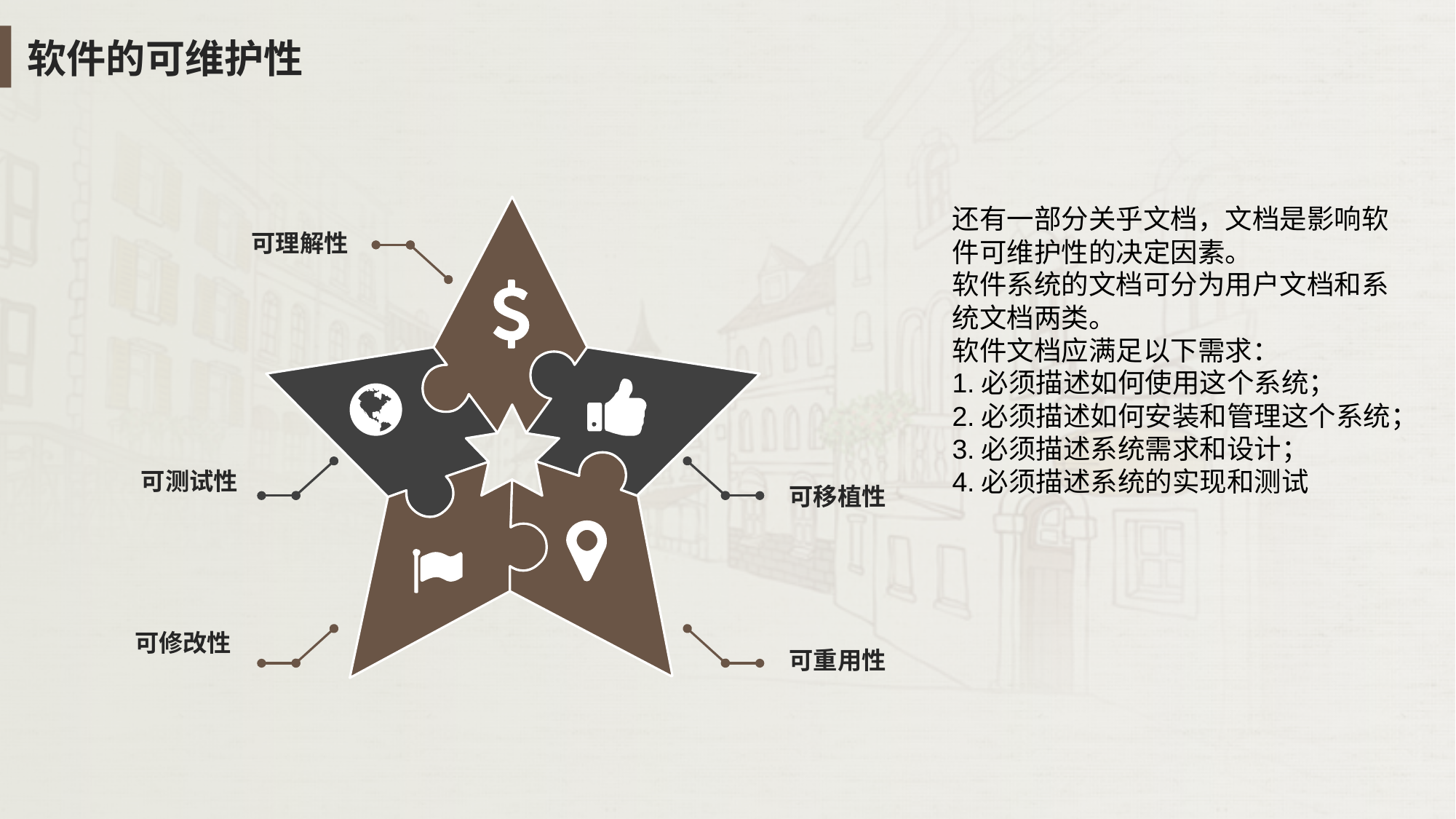

软件的可维护性

还有一部分关乎文档，文档是影响软件可维护性的决定因素。
软件系统的文档可分为用户文档和系统文档两类。
软件文档应满足以下需求：
1.必须描述如何使用这个系统；
2.必须描述如何安装和管理这个系统；
3.必须描述系统需求和设计；
4.必须描述系统的实现和测试
可理解性

可测试性

可移植性

可修改性
可重用性